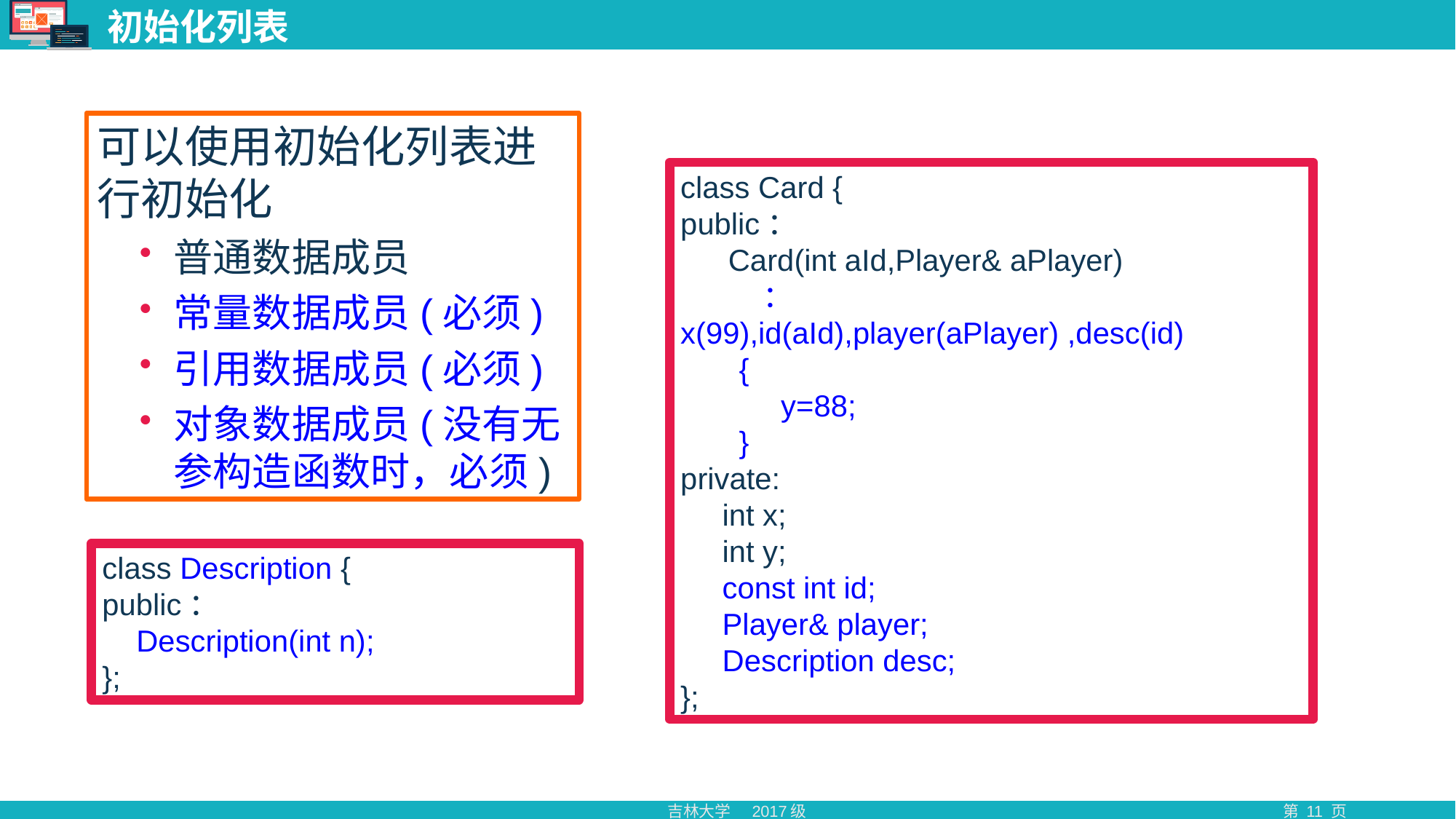

# 初始化列表
可以使用初始化列表进行初始化
普通数据成员
常量数据成员(必须)
引用数据成员(必须)
对象数据成员(没有无参构造函数时，必须)
class Card {
public：
      Card(int aId,Player& aPlayer)
         ：x(99),id(aId),player(aPlayer) ,desc(id)
       {
            y=88;
       }
private:
     int x;
     int y;
     const int id;
     Player& player;
     Description desc;
};
class Description {
public：
    Description(int n);
};